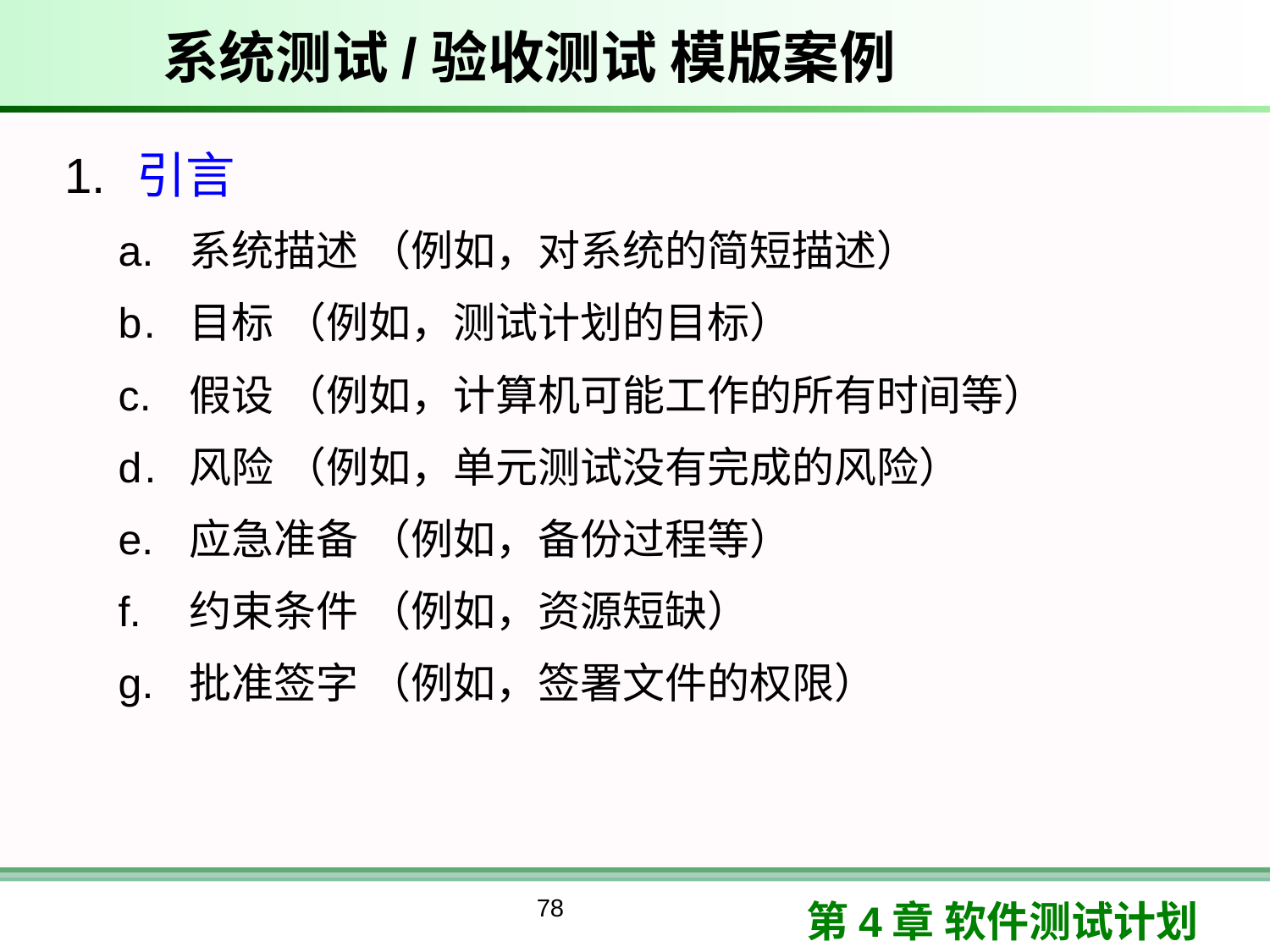

# 系统测试/验收测试 模版案例
引言
系统描述 （例如，对系统的简短描述）
目标 （例如，测试计划的目标）
假设 （例如，计算机可能工作的所有时间等）
风险 （例如，单元测试没有完成的风险）
应急准备 （例如，备份过程等）
约束条件 （例如，资源短缺）
批准签字 （例如，签署文件的权限）
78